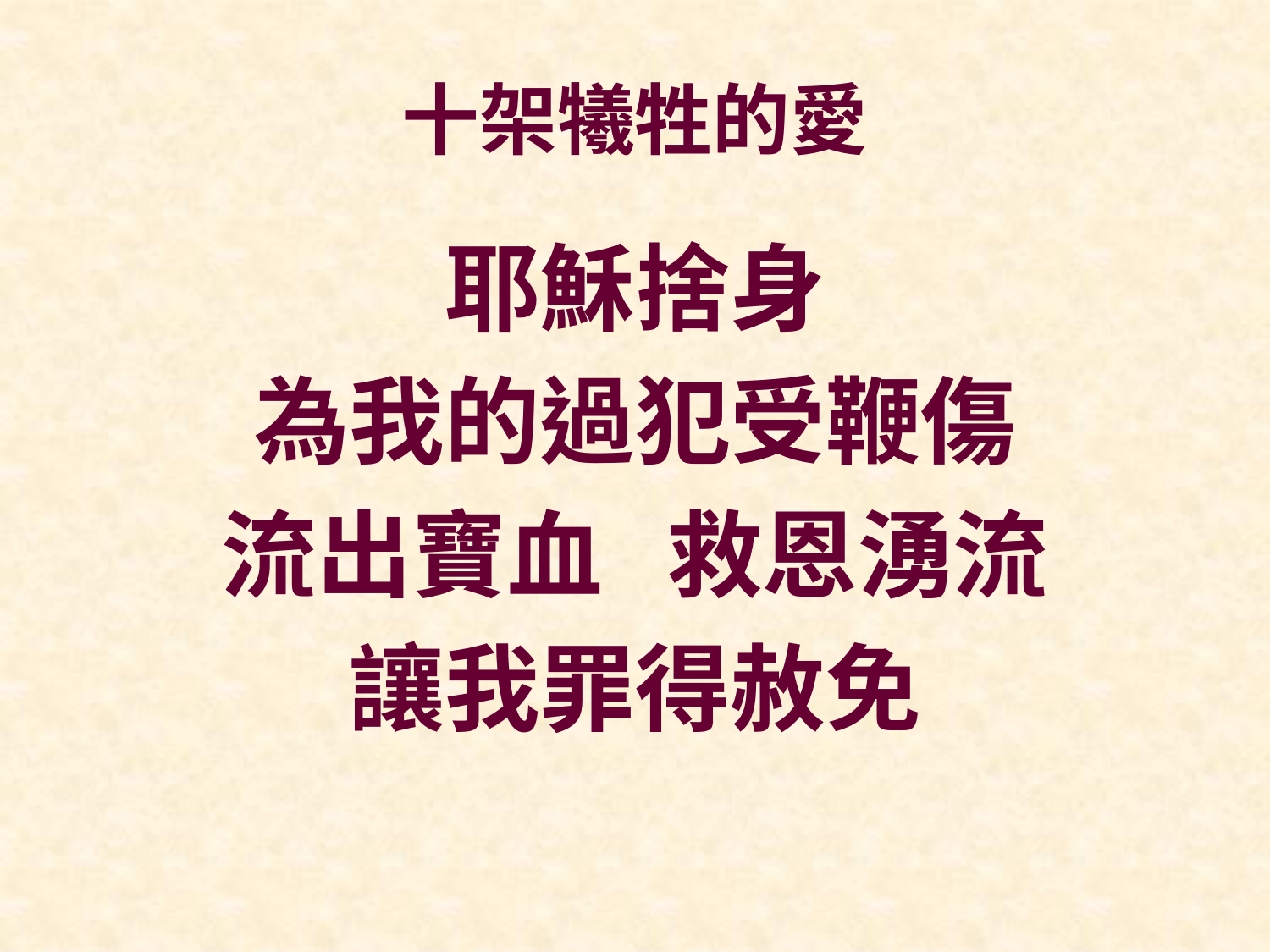

# 十架犧牲的愛
耶穌捨身
為我的過犯受鞭傷
流出寶血   救恩湧流
讓我罪得赦免